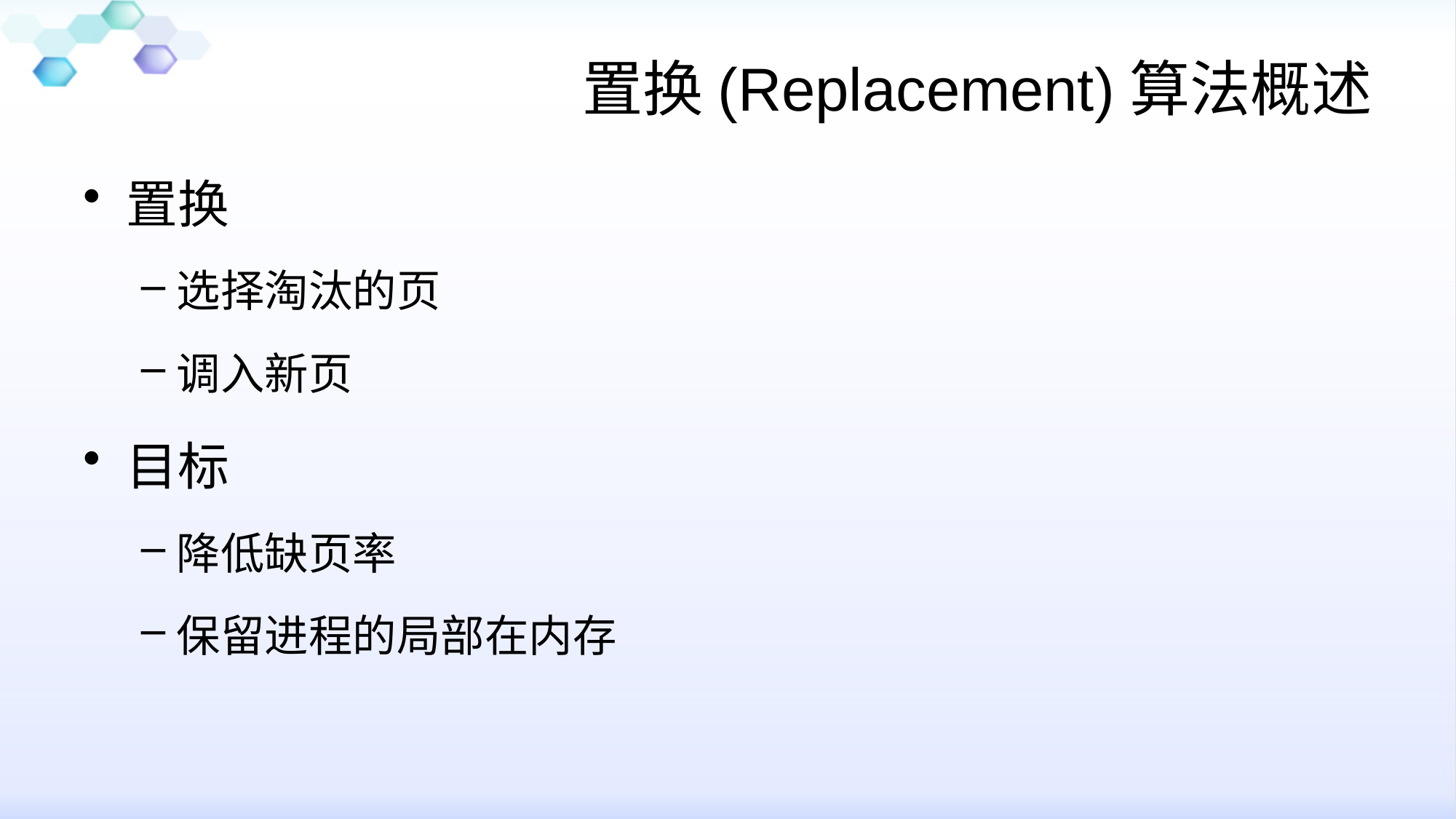

# 置换(Replacement)算法概述
置换
选择淘汰的页
调入新页
目标
降低缺页率
保留进程的局部在内存